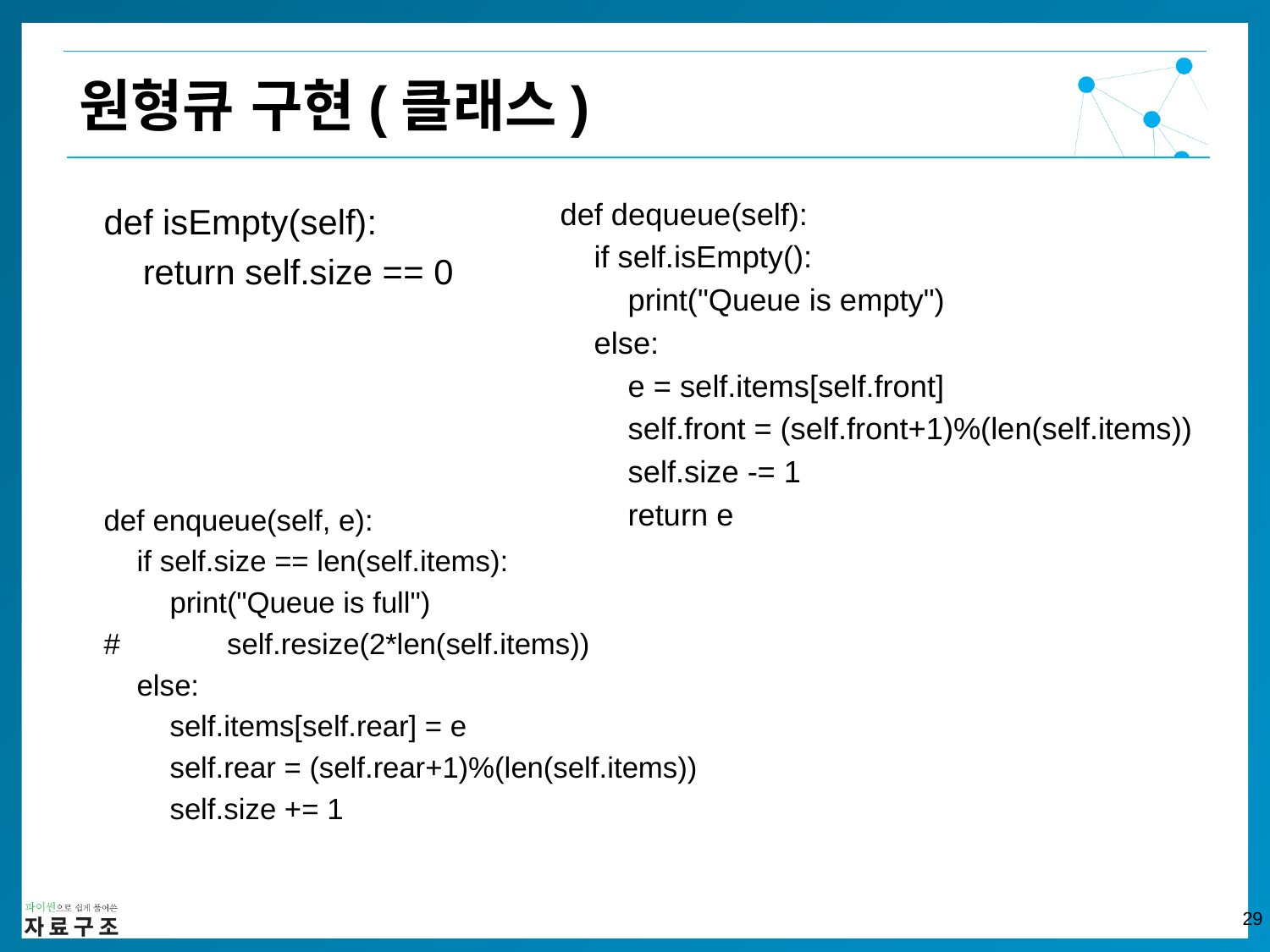

원형큐 구현(클래스)
def dequeue(self):
    if self.isEmpty():
        print("Queue is empty")
    else:
        e = self.items[self.front]
        self.front = (self.front+1)%(len(self.items))
        self.size -= 1
        return e
def isEmpty(self):
    return self.size == 0

def enqueue(self, e):
    if self.size == len(self.items):
        print("Queue is full")
#             self.resize(2*len(self.items))
    else:
        self.items[self.rear] = e
        self.rear = (self.rear+1)%(len(self.items))
        self.size += 1